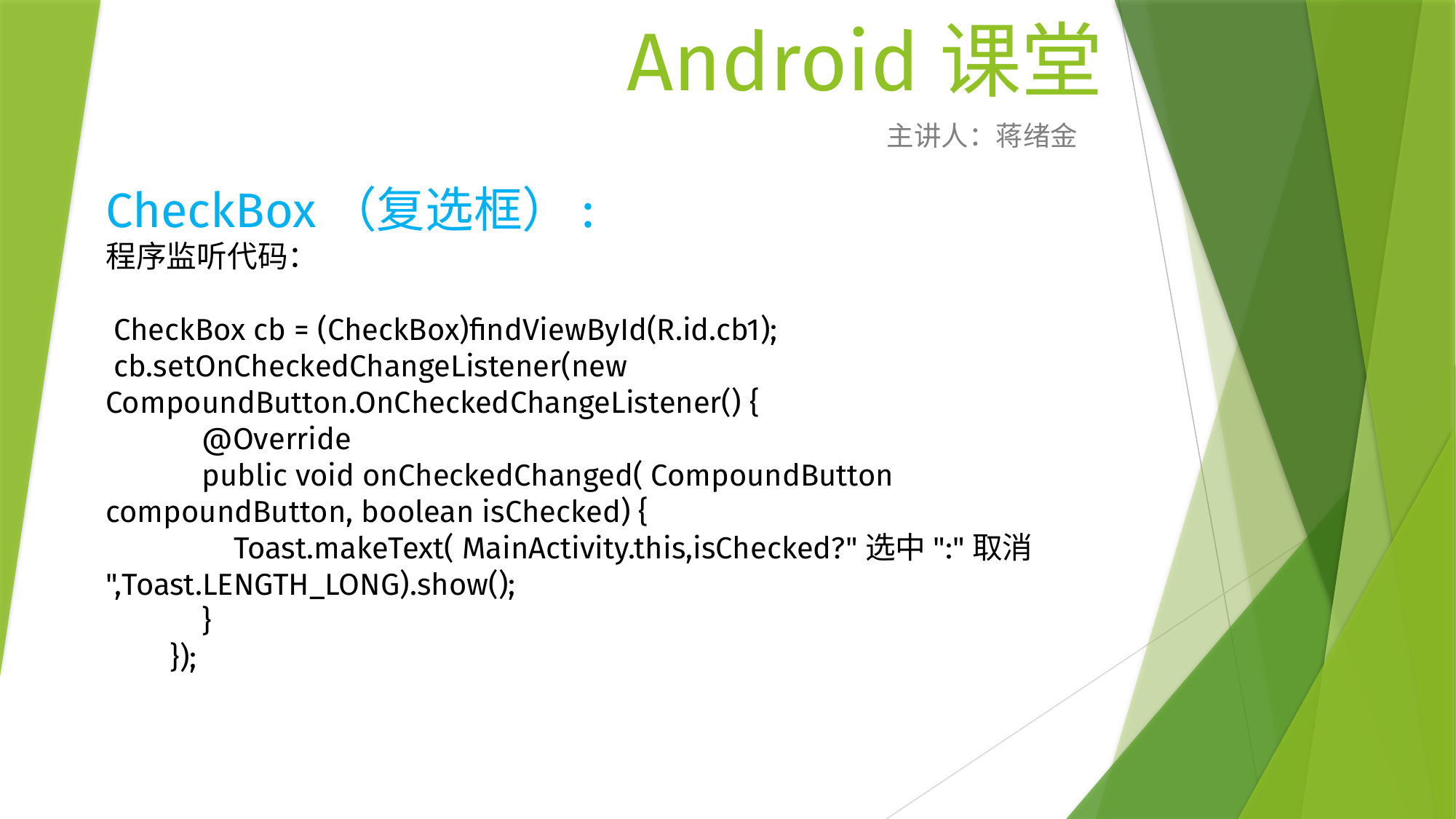

# Android课堂
主讲人：蒋绪金
CheckBox（复选框）:
程序监听代码：

 CheckBox cb = (CheckBox)findViewById(R.id.cb1);
 cb.setOnCheckedChangeListener(new 	CompoundButton.OnCheckedChangeListener() {
            @Override
            public void onCheckedChanged( CompoundButton 	compoundButton, boolean isChecked) {
                Toast.makeText( MainActivity.this,isChecked?"选中":"取消	",Toast.LENGTH_LONG).show();
            }
        });